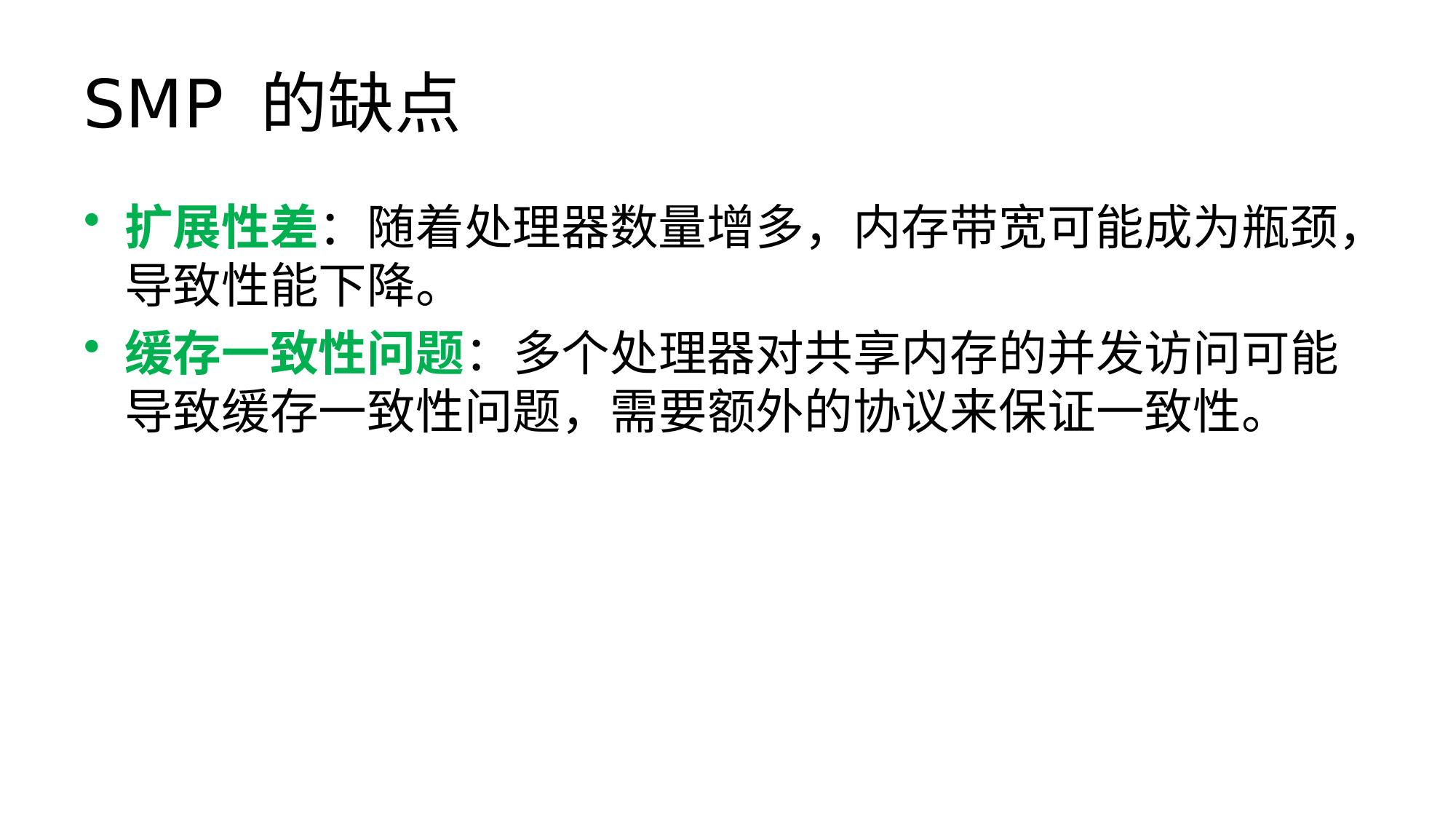

# SMP 的缺点
扩展性差：随着处理器数量增多，内存带宽可能成为瓶颈，导致性能下降。
缓存一致性问题：多个处理器对共享内存的并发访问可能导致缓存一致性问题，需要额外的协议来保证一致性。
27